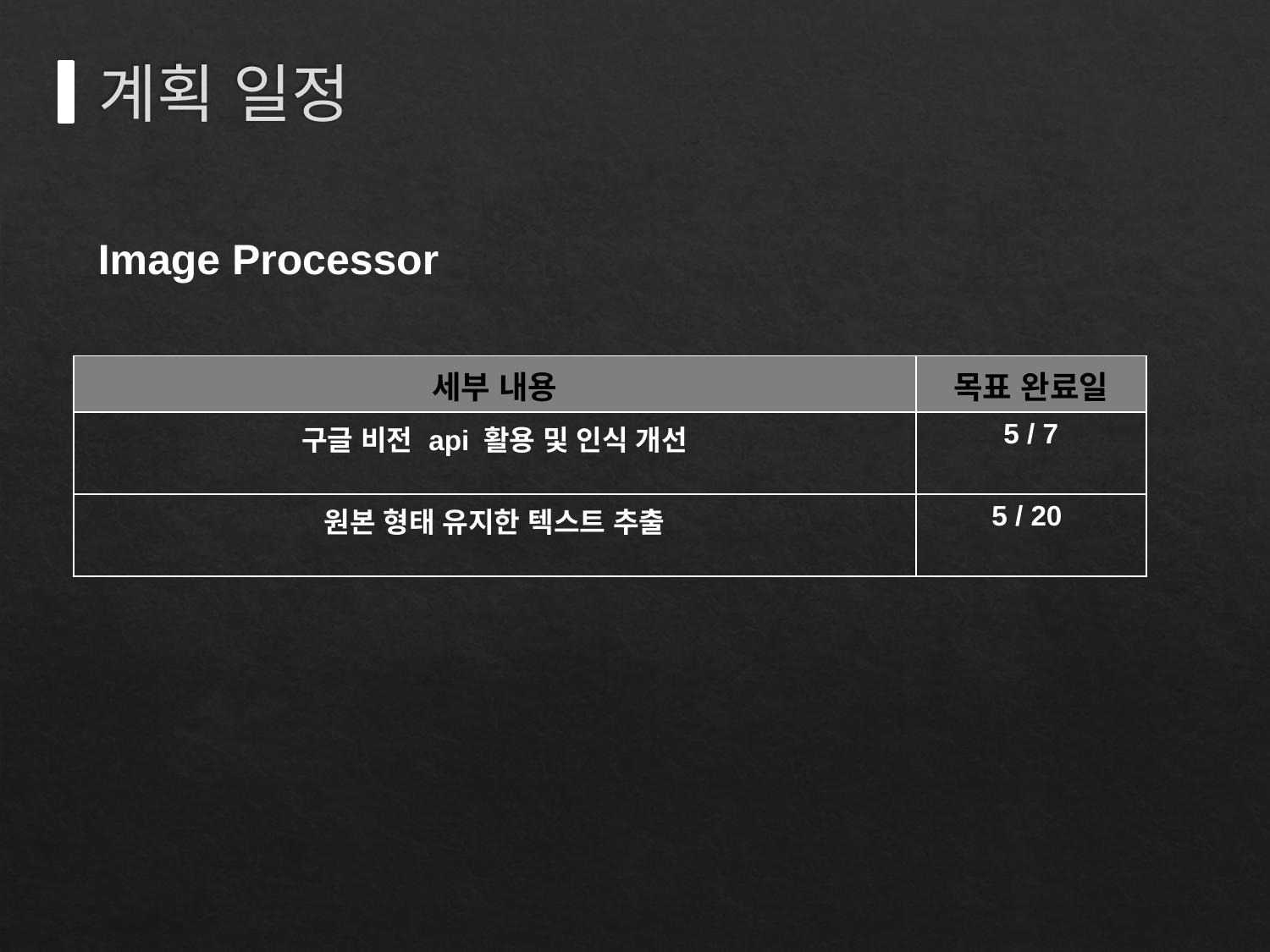

# 계획 일정

Image Processor

| 세부 내용 | 목표 완료일 |
| --- | --- |
| 구글 비전 api 활용 및 인식 개선 | 5 / 7 |
| 원본 형태 유지한 텍스트 추출 | 5 / 20 |